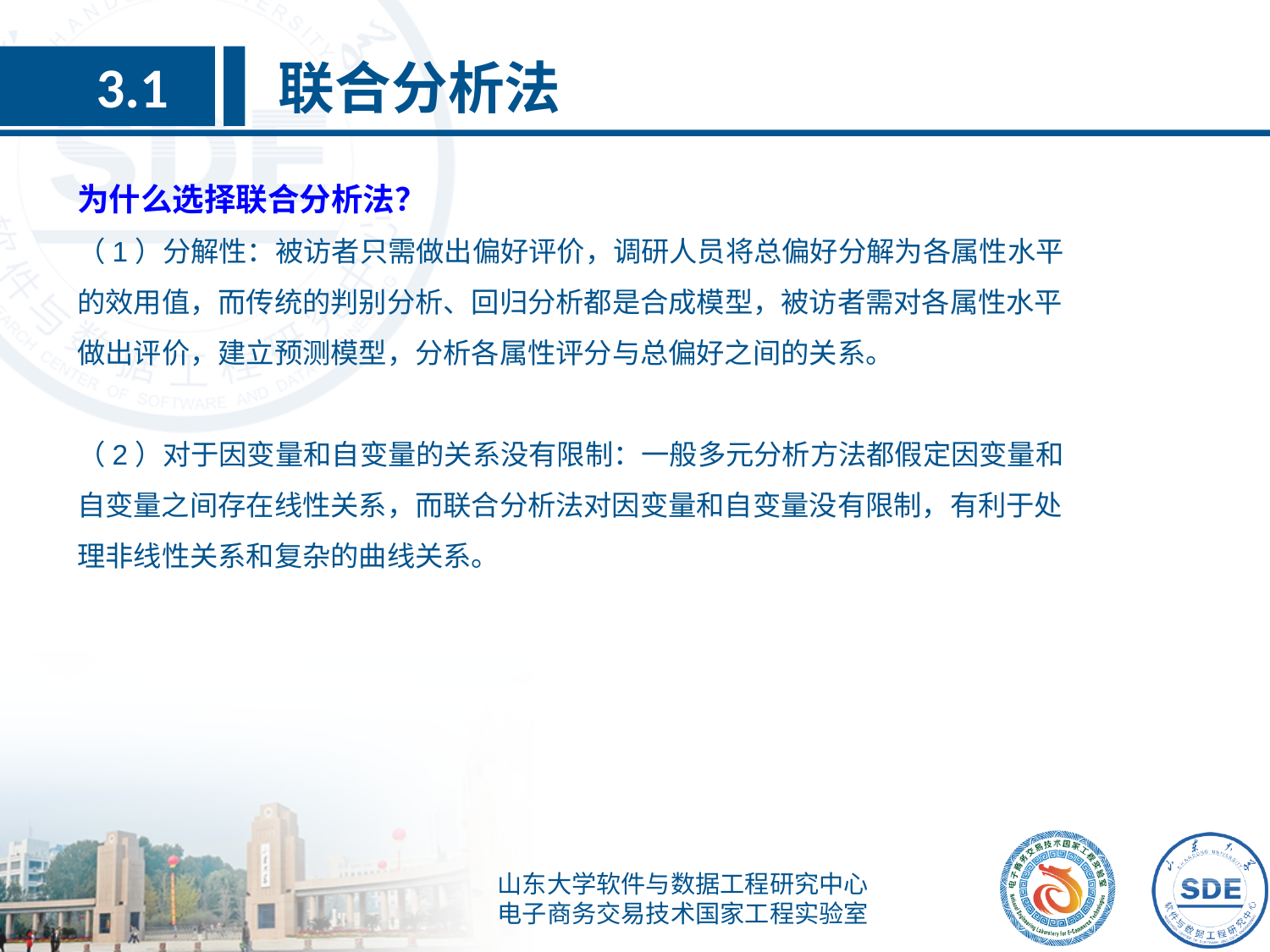

联合分析法
3.1
为什么选择联合分析法？
（1）分解性：被访者只需做出偏好评价，调研人员将总偏好分解为各属性水平
的效用值，而传统的判别分析、回归分析都是合成模型，被访者需对各属性水平
做出评价，建立预测模型，分析各属性评分与总偏好之间的关系。

（2）对于因变量和自变量的关系没有限制：一般多元分析方法都假定因变量和
自变量之间存在线性关系，而联合分析法对因变量和自变量没有限制，有利于处
理非线性关系和复杂的曲线关系。